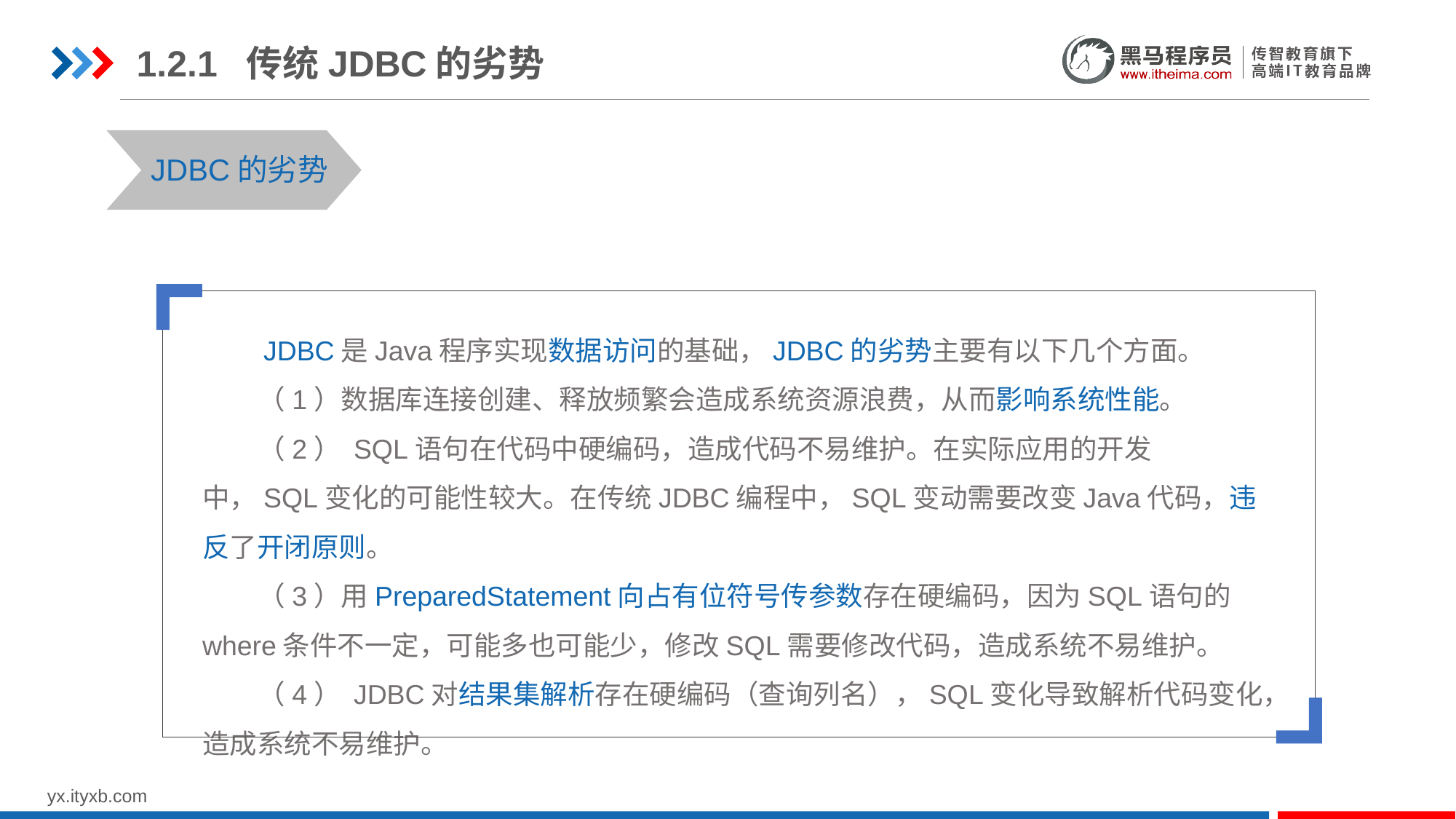

1.2.1  传统JDBC的劣势

JDBC的劣势

        JDBC是Java程序实现数据访问的基础，JDBC的劣势主要有以下几个方面。
        （1）数据库连接创建、释放频繁会造成系统资源浪费，从而影响系统性能。
        （2） SQL语句在代码中硬编码，造成代码不易维护。在实际应用的开发中，SQL变化的可能性较大。在传统JDBC编程中，SQL变动需要改变Java代码，违反了开闭原则。
        （3）用PreparedStatement向占有位符号传参数存在硬编码，因为SQL语句的where条件不一定，可能多也可能少，修改SQL需要修改代码，造成系统不易维护。
        （4） JDBC对结果集解析存在硬编码（查询列名），SQL变化导致解析代码变化，造成系统不易维护。